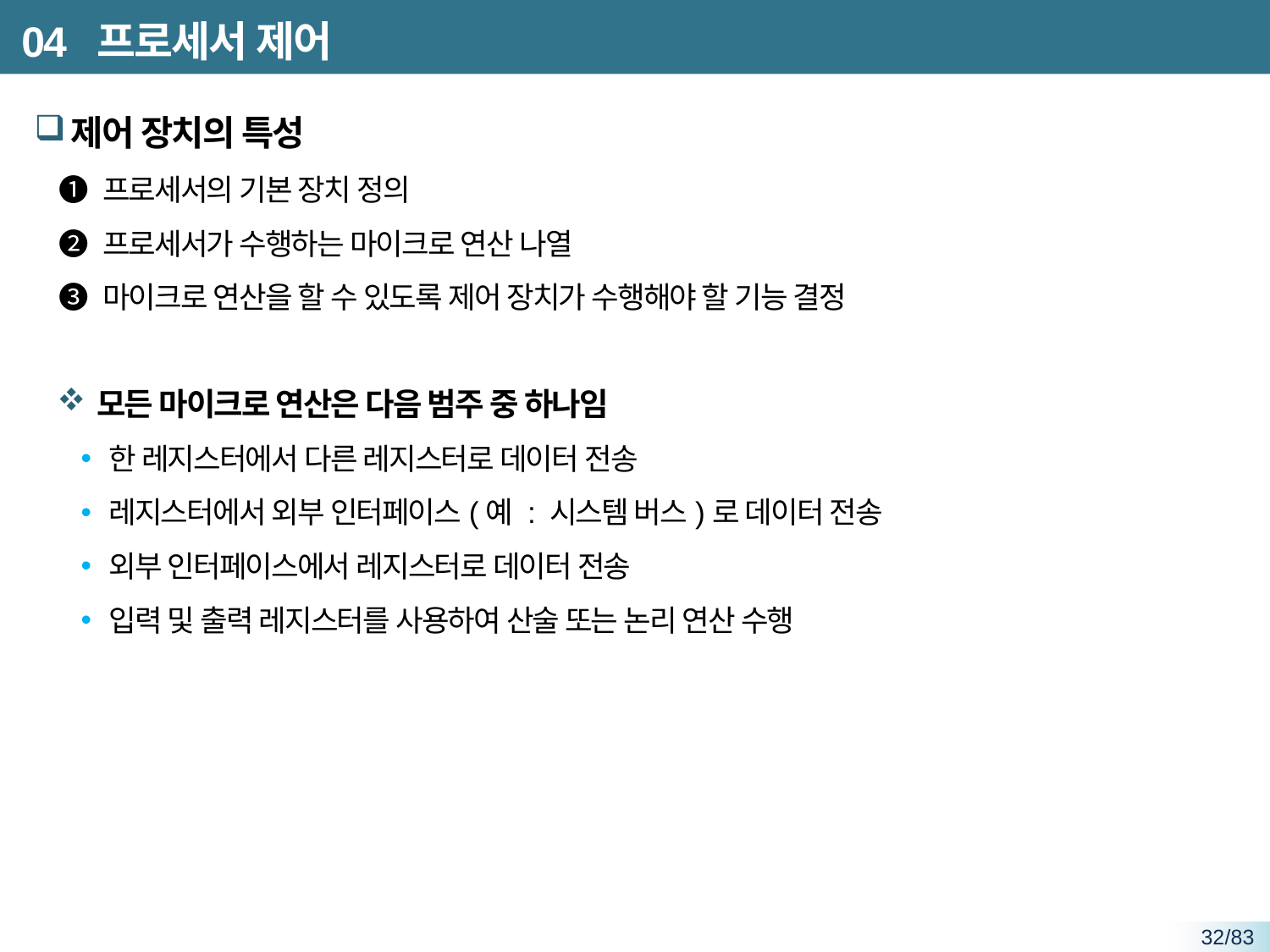

# 04  프로세서 제어
제어 장치의 특성
➊ 프로세서의 기본 장치 정의
➋ 프로세서가 수행하는 마이크로 연산 나열
➌ 마이크로 연산을 할 수 있도록 제어 장치가 수행해야 할 기능 결정

모든 마이크로 연산은 다음 범주 중 하나임
한 레지스터에서 다른 레지스터로 데이터 전송
레지스터에서 외부 인터페이스(예 : 시스템 버스)로 데이터 전송
외부 인터페이스에서 레지스터로 데이터 전송
입력 및 출력 레지스터를 사용하여 산술 또는 논리 연산 수행